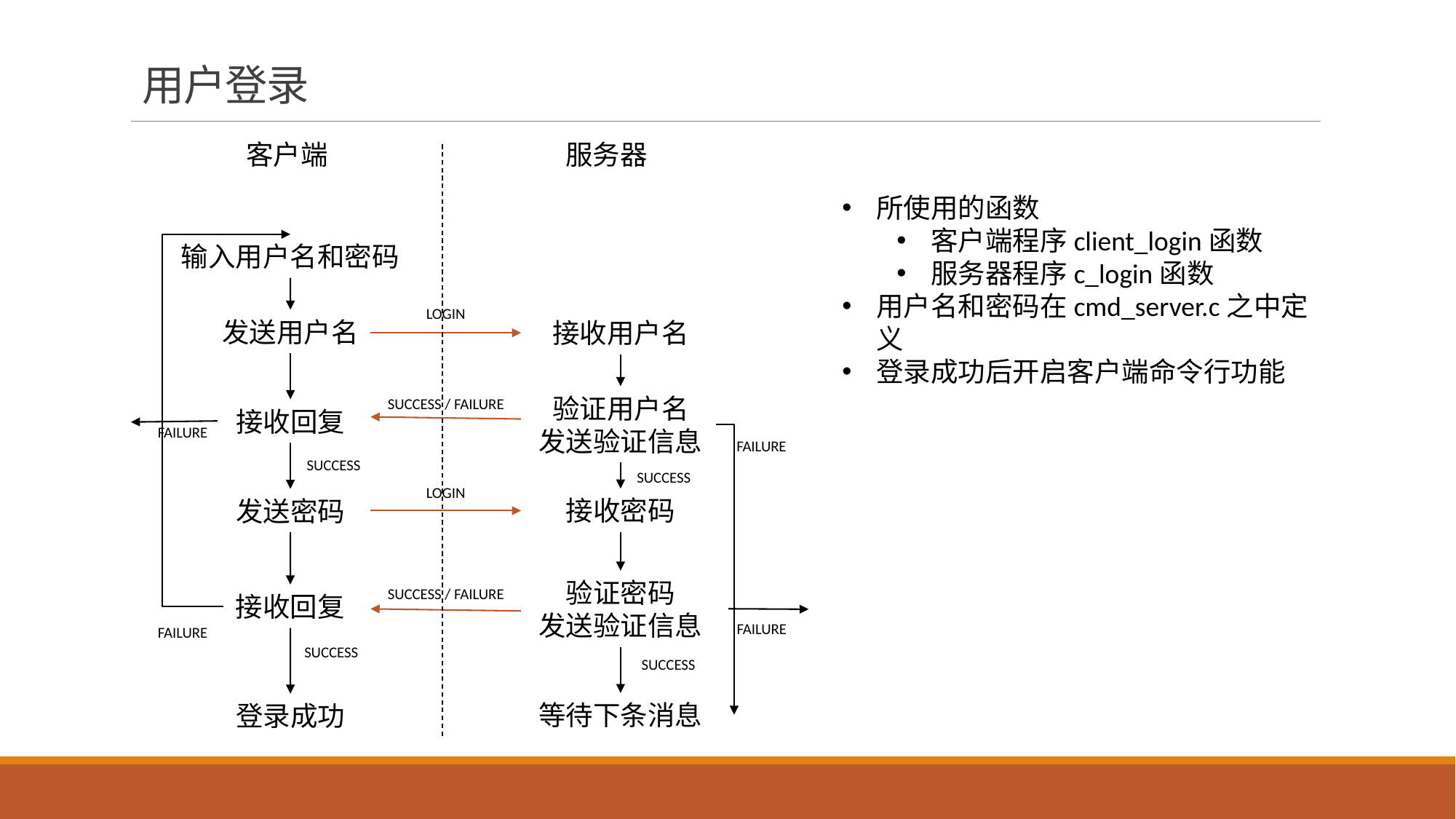

# 用户登录
客户端
服务器
所使用的函数
客户端程序client_login函数
服务器程序c_login函数
用户名和密码在cmd_server.c之中定义
登录成功后开启客户端命令行功能
输入用户名和密码
LOGIN
发送用户名
接收用户名
验证用户名
发送验证信息
SUCCESS / FAILURE
接收回复
FAILURE
FAILURE
SUCCESS
SUCCESS
LOGIN
接收密码
发送密码
验证密码
发送验证信息
SUCCESS / FAILURE
接收回复
FAILURE
FAILURE
SUCCESS
SUCCESS
等待下条消息
登录成功